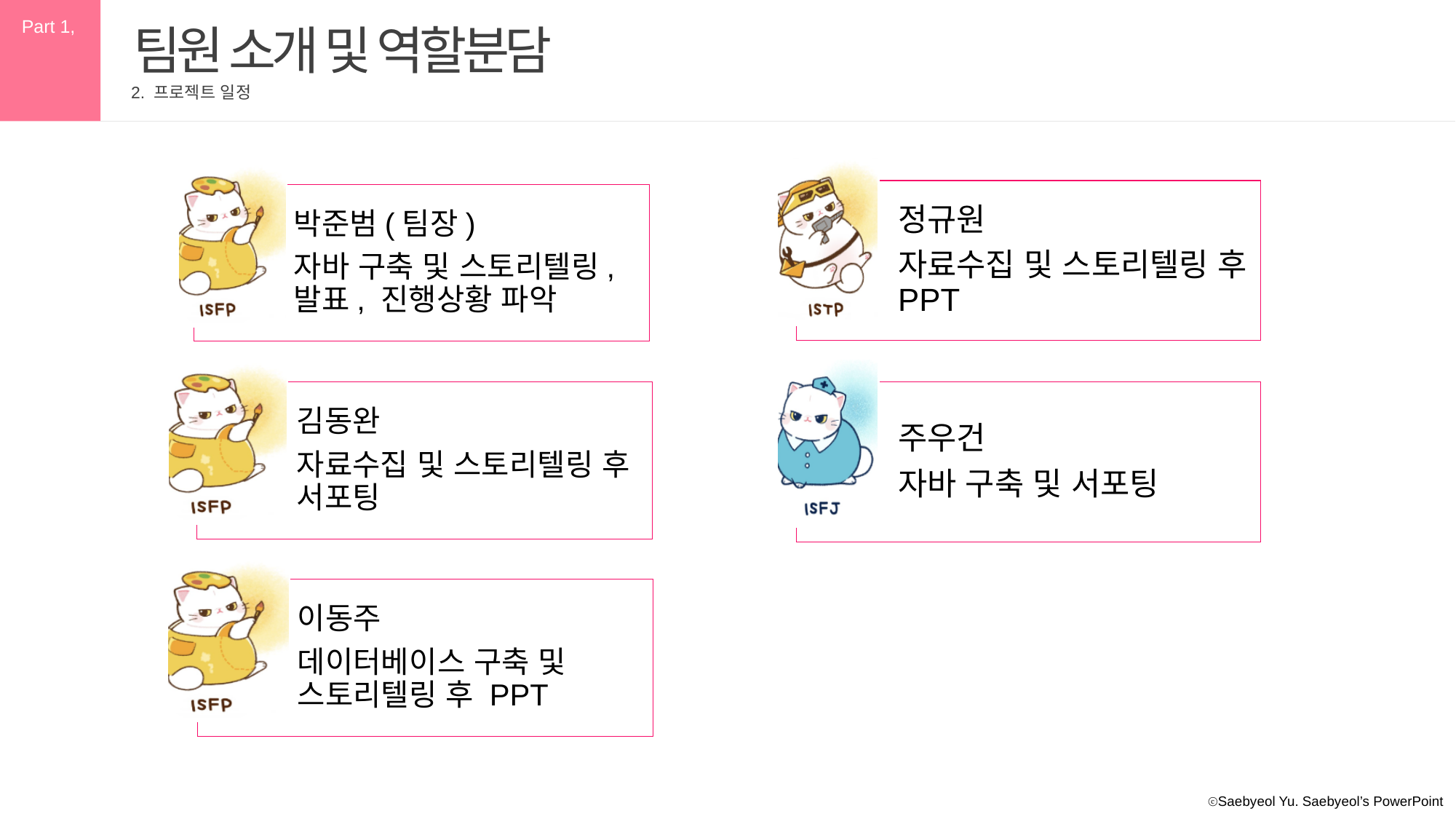

Part 1,
팀원 소개 및 역할분담
2. 프로젝트 일정
박준범(팀장)
자바 구축 및 스토리텔링, 발표, 진행상황 파악
김동완
자료수집 및 스토리텔링 후 서포팅
이동주
데이터베이스 구축 및 스토리텔링 후 PPT
정규원
자료수집 및 스토리텔링 후 PPT
주우건
자바 구축 및 서포팅
제목을 입력하세요